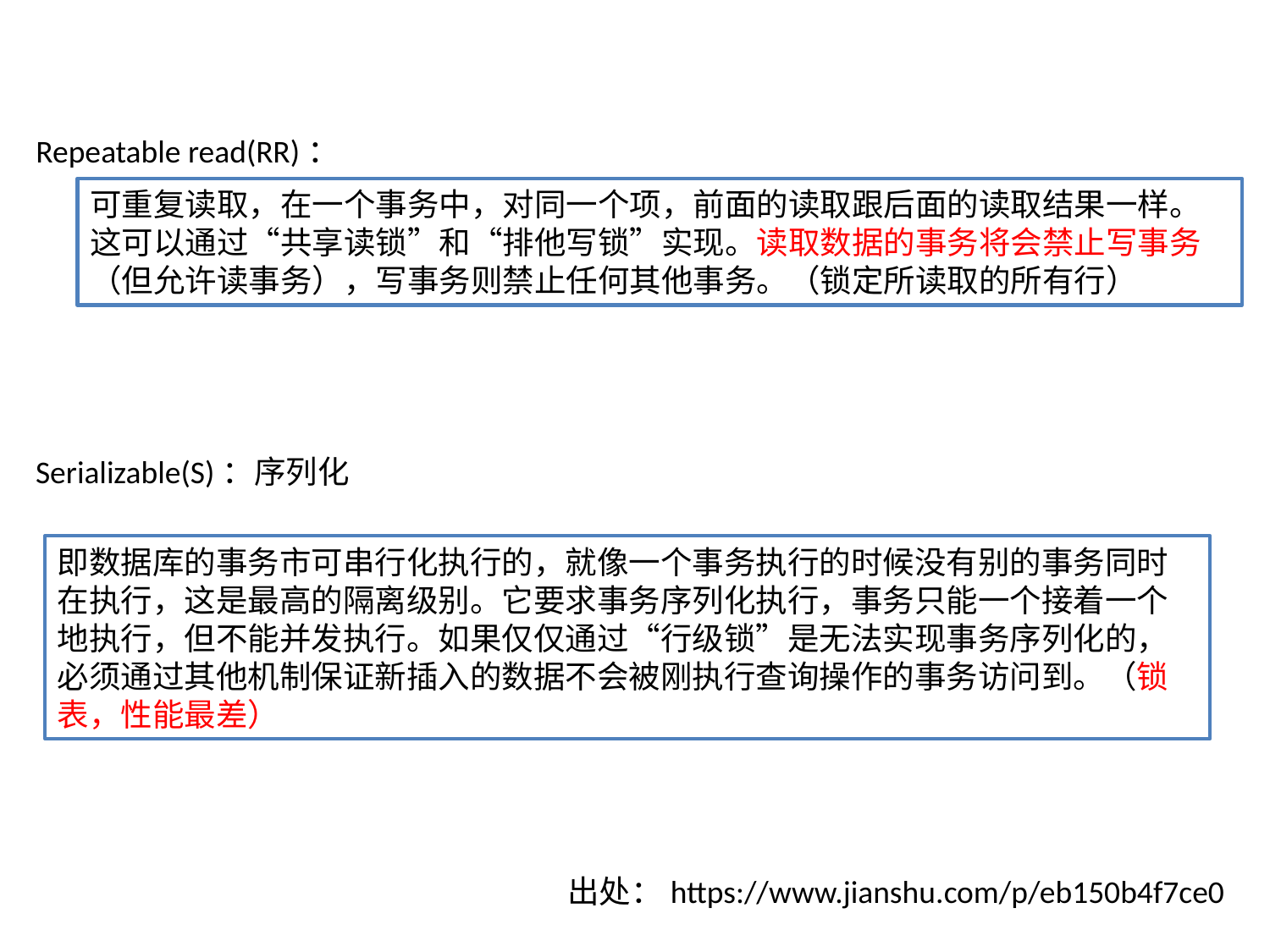

Repeatable read(RR)：
可重复读取，在一个事务中，对同一个项，前面的读取跟后面的读取结果一样。这可以通过“共享读锁”和“排他写锁”实现。读取数据的事务将会禁止写事务（但允许读事务），写事务则禁止任何其他事务。（锁定所读取的所有行）
Serializable(S)：序列化
即数据库的事务市可串行化执行的，就像一个事务执行的时候没有别的事务同时在执行，这是最高的隔离级别。它要求事务序列化执行，事务只能一个接着一个地执行，但不能并发执行。如果仅仅通过“行级锁”是无法实现事务序列化的，必须通过其他机制保证新插入的数据不会被刚执行查询操作的事务访问到。（锁表，性能最差）
出处：https://www.jianshu.com/p/eb150b4f7ce0